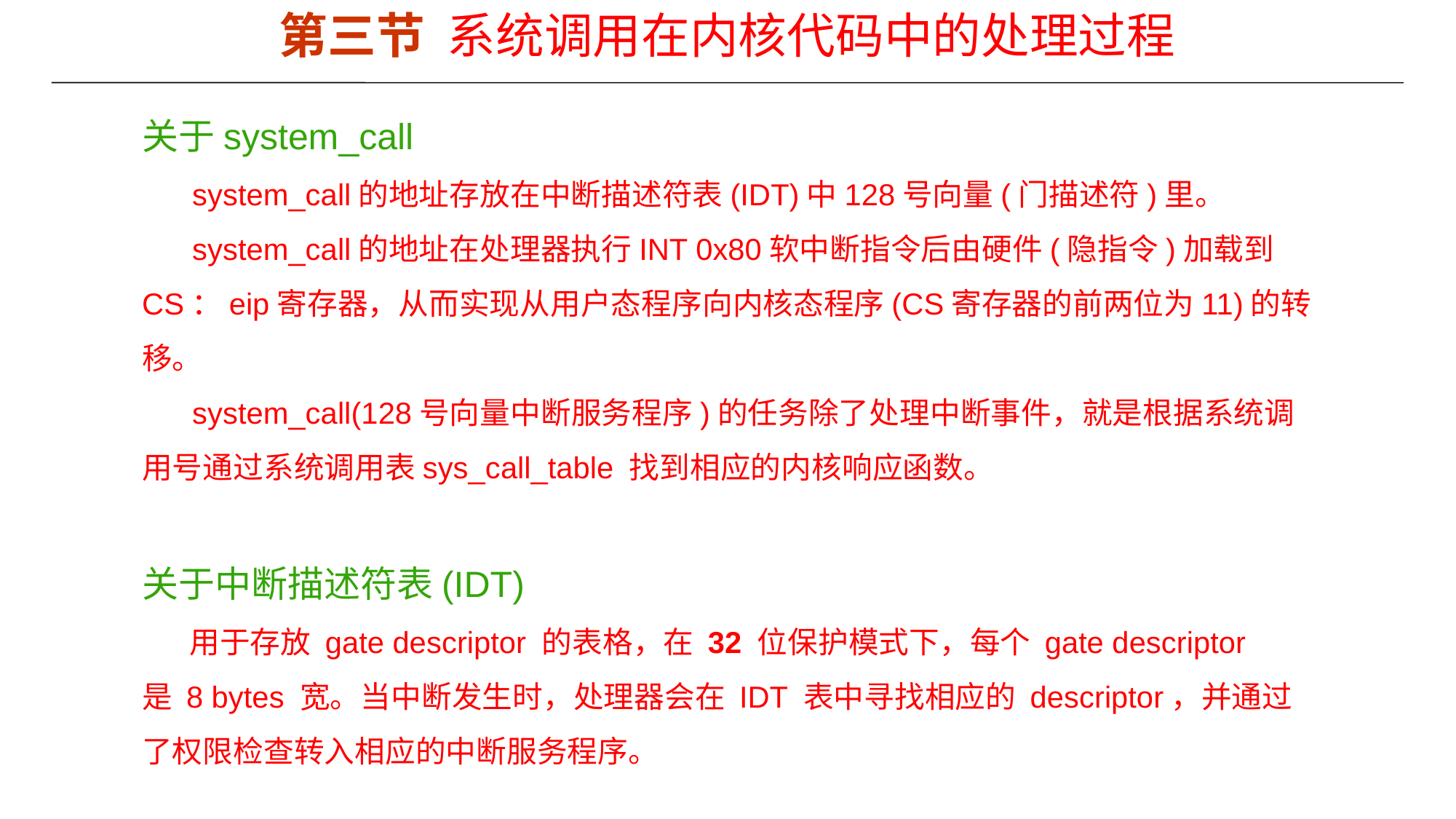

第三节  系统调用在内核代码中的处理过程

关于system_call
      system_call的地址存放在中断描述符表(IDT)中128号向量(门描述符)里。
      system_call的地址在处理器执行INT 0x80软中断指令后由硬件(隐指令)加载到CS：eip寄存器，从而实现从用户态程序向内核态程序(CS寄存器的前两位为11)的转移。
      system_call(128号向量中断服务程序)的任务除了处理中断事件，就是根据系统调用号通过系统调用表sys_call_table 找到相应的内核响应函数。

关于中断描述符表(IDT)
      用于存放 gate descriptor 的表格，在 32 位保护模式下，每个 gate descriptor
是 8 bytes 宽。当中断发生时，处理器会在 IDT 表中寻找相应的 descriptor，并通过了权限检查转入相应的中断服务程序。